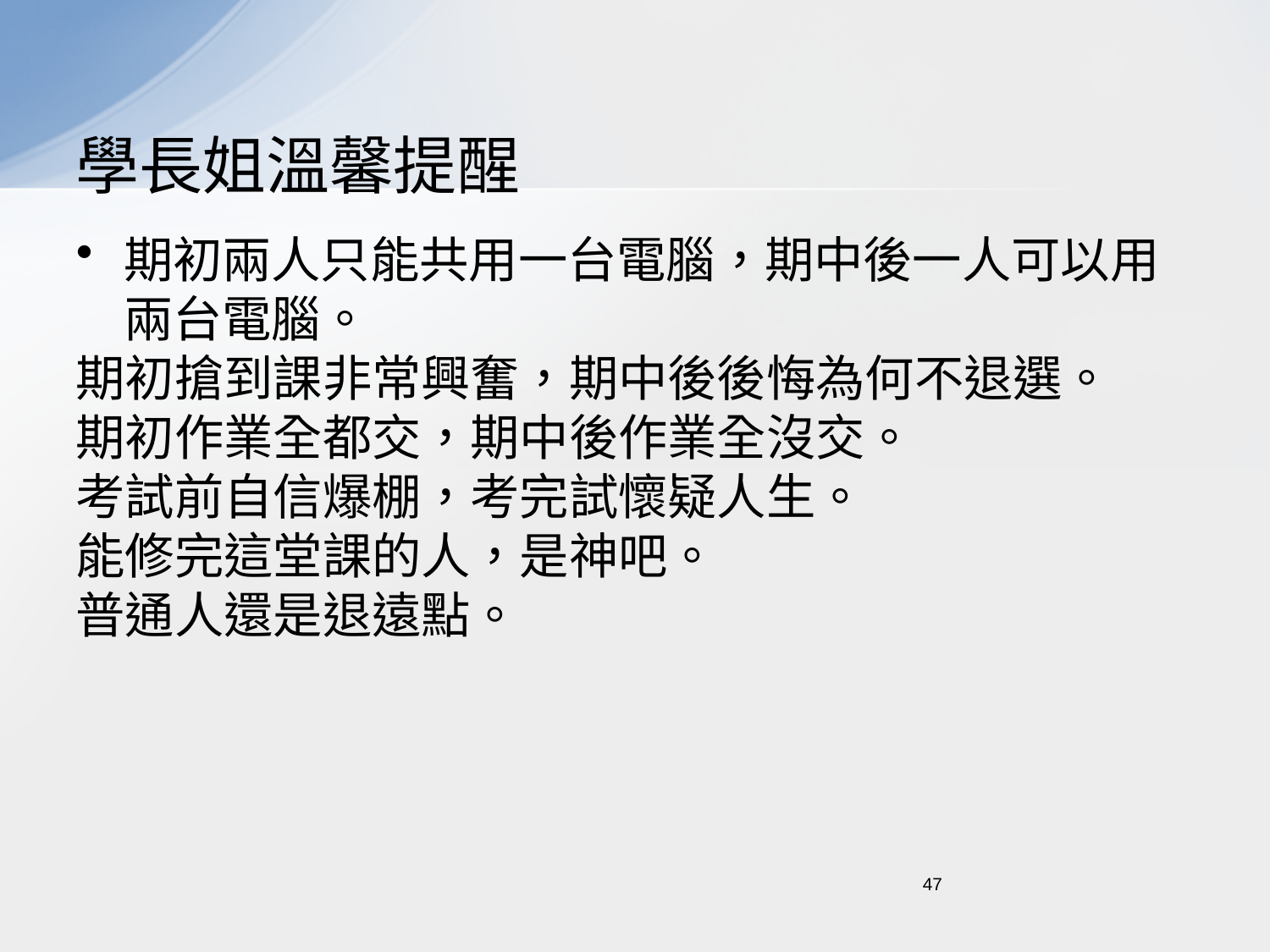

# 學長姐溫馨提醒
期初兩人只能共用一台電腦，期中後一人可以用兩台電腦。
期初搶到課非常興奮，期中後後悔為何不退選。
期初作業全都交，期中後作業全沒交。
考試前自信爆棚，考完試懷疑人生。
能修完這堂課的人，是神吧。
普通人還是退遠點。
47